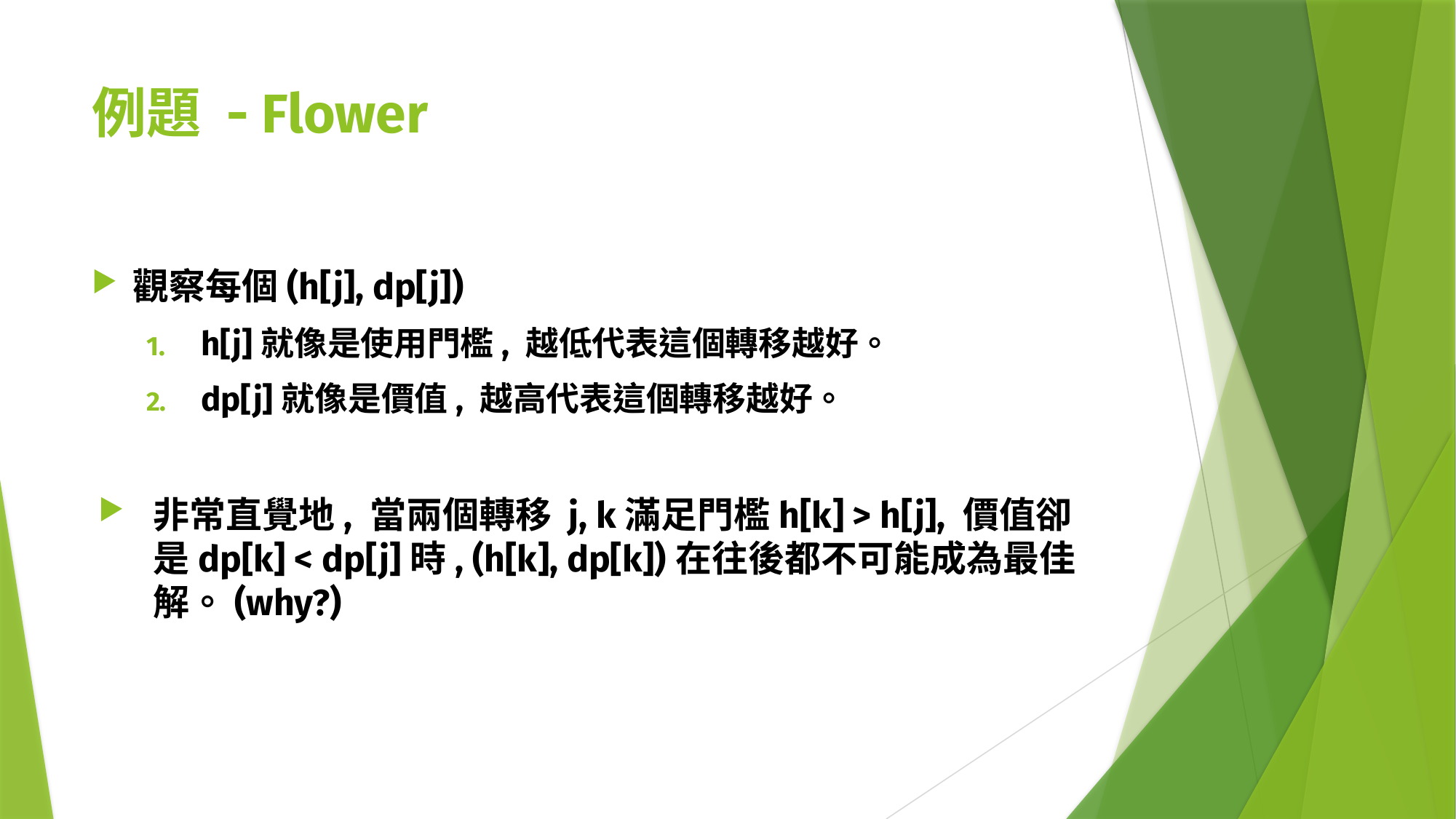

# 例題 - Flower
觀察每個(h[j], dp[j])
h[j]就像是使用門檻, 越低代表這個轉移越好。
dp[j]就像是價值, 越高代表這個轉移越好。

非常直覺地, 當兩個轉移 j, k滿足門檻h[k] > h[j], 價值卻是dp[k] < dp[j]時, (h[k], dp[k])在往後都不可能成為最佳解。(why?)